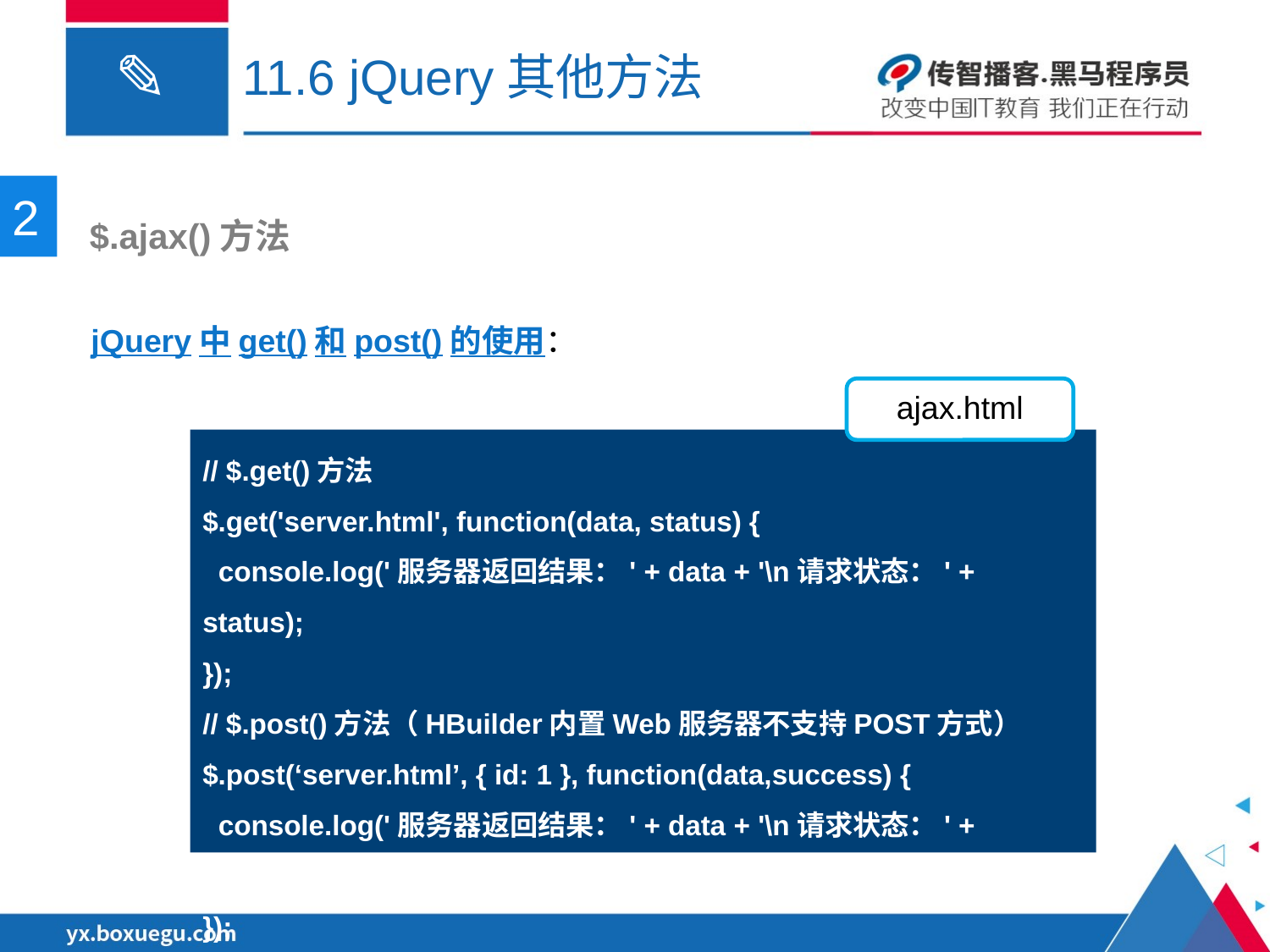

# 11.6 jQuery其他方法

2
  $.ajax()方法
jQuery中get()和post()的使用：
ajax.html
// $.get()方法
$.get('server.html', function(data, status) {
  console.log('服务器返回结果：' + data + '\n请求状态：' + status);
});
// $.post()方法（HBuilder内置Web服务器不支持POST方式）
$.post(‘server.html’, { id: 1 }, function(data,success) {
  console.log('服务器返回结果：' + data + '\n请求状态：' + status);
});